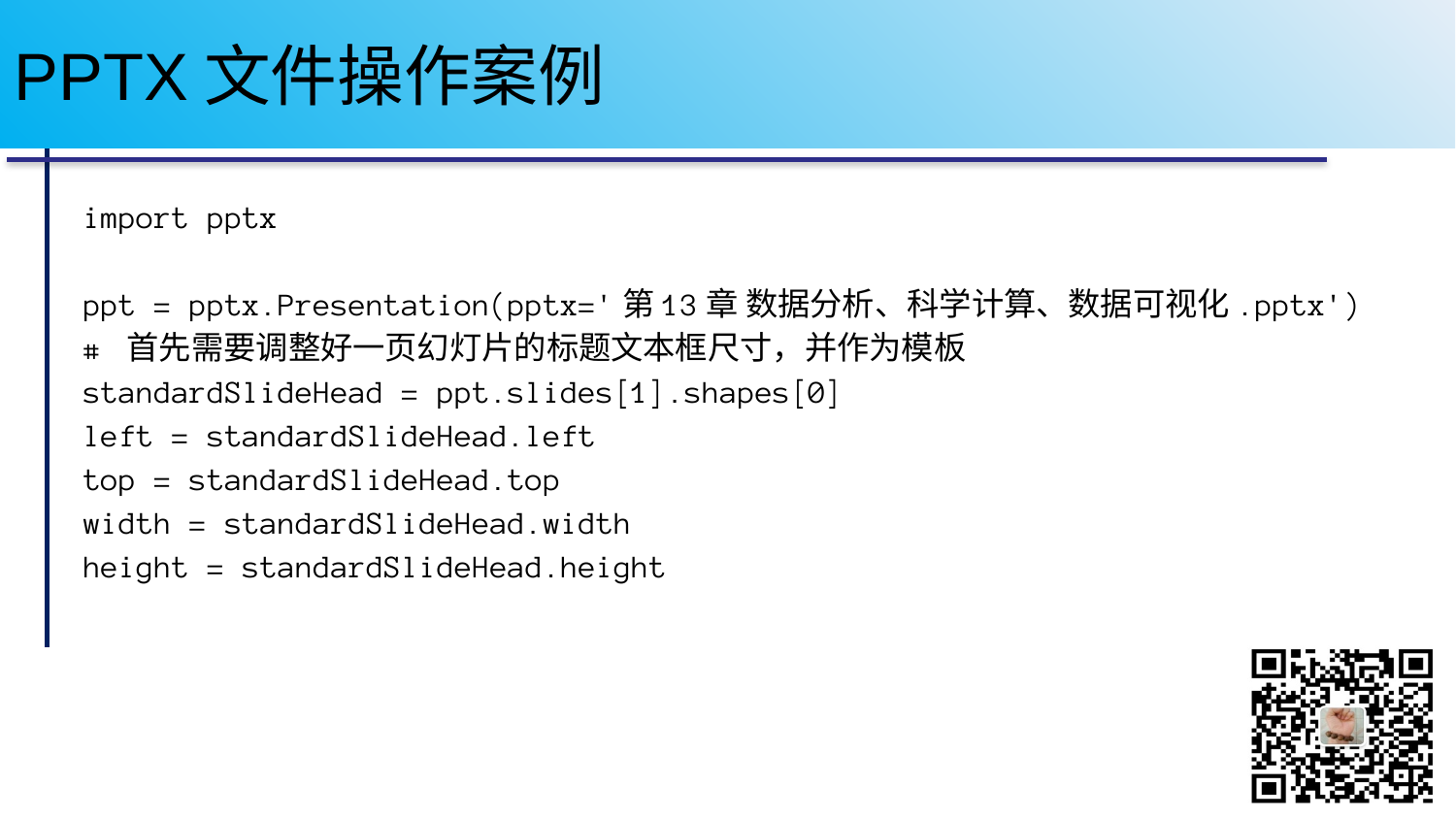

# PPTX文件操作案例
import pptx

ppt = pptx.Presentation(pptx='第13章 数据分析、科学计算、数据可视化.pptx')
# 首先需要调整好一页幻灯片的标题文本框尺寸，并作为模板
standardSlideHead = ppt.slides[1].shapes[0]
left = standardSlideHead.left
top = standardSlideHead.top
width = standardSlideHead.width
height = standardSlideHead.height